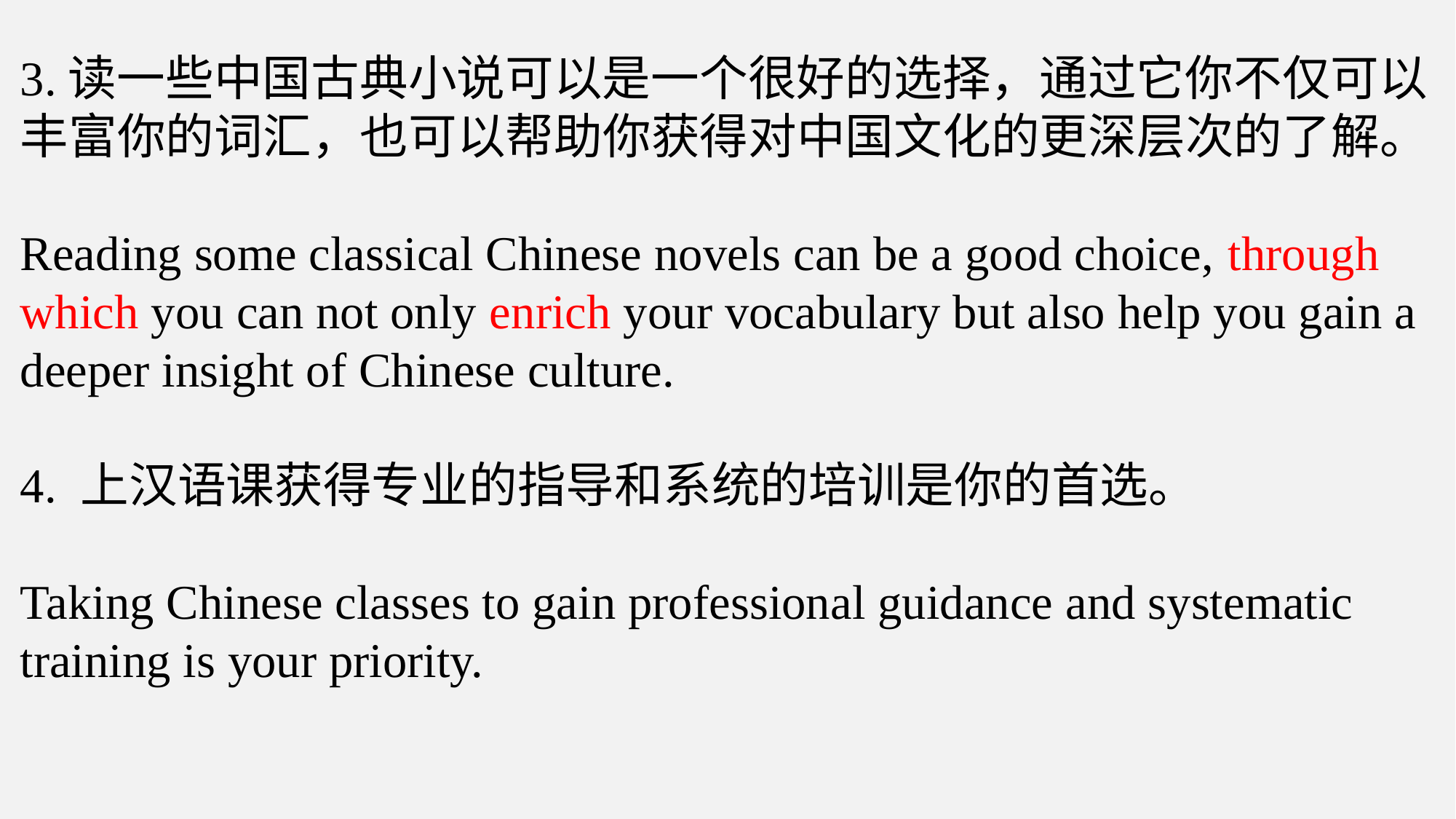

3.读一些中国古典小说可以是一个很好的选择，通过它你不仅可以丰富你的词汇，也可以帮助你获得对中国文化的更深层次的了解。

Reading some classical Chinese novels can be a good choice, through which you can not only enrich your vocabulary but also help you gain a deeper insight of Chinese culture.

4. 上汉语课获得专业的指导和系统的培训是你的首选。

Taking Chinese classes to gain professional guidance and systematic training is your priority.